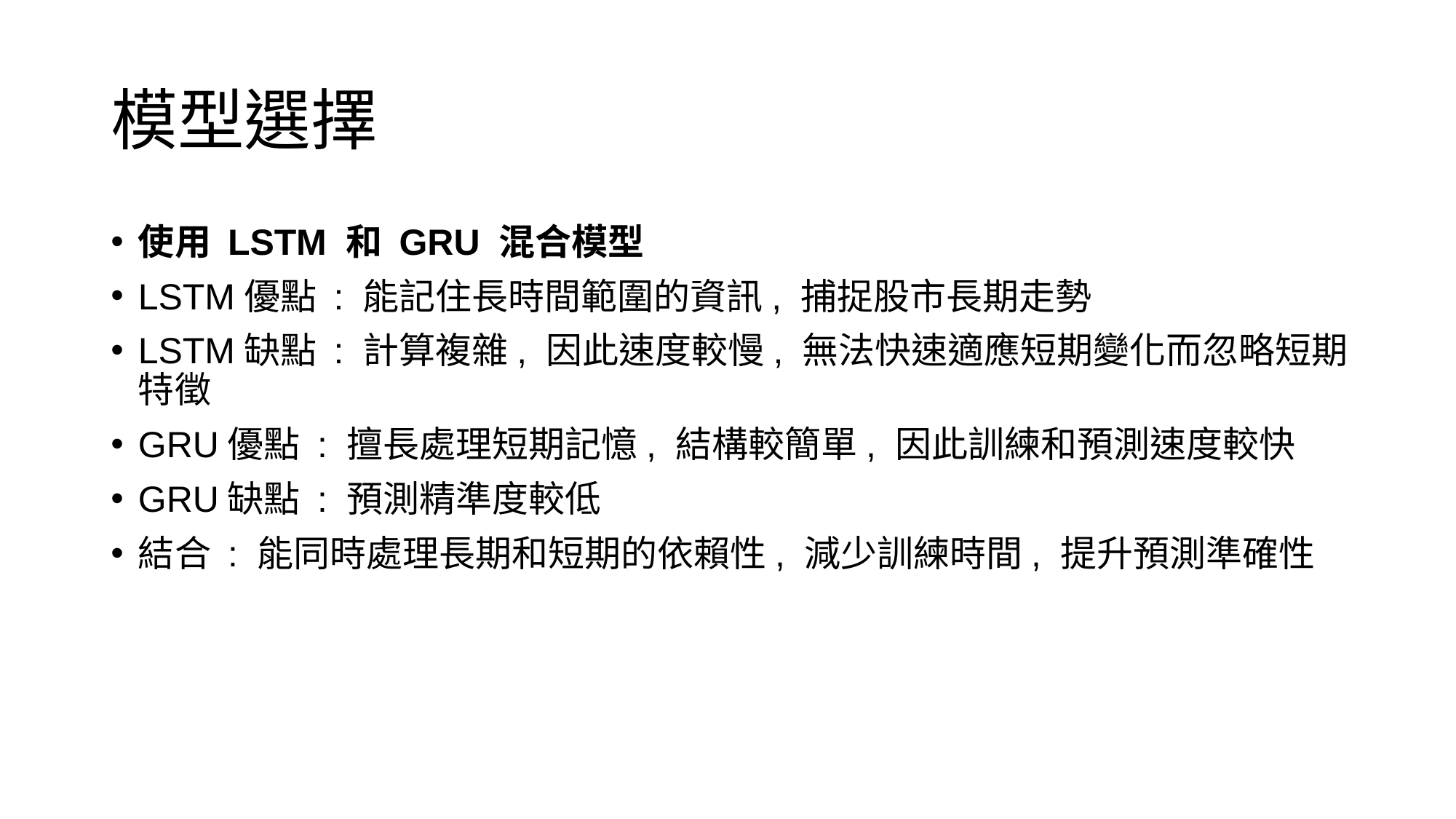

# 模型選擇
使用 LSTM 和 GRU 混合模型
LSTM優點 : 能記住長時間範圍的資訊, 捕捉股市長期走勢
LSTM缺點 : 計算複雜, 因此速度較慢, 無法快速適應短期變化而忽略短期特徵
GRU優點 : 擅長處理短期記憶, 結構較簡單, 因此訓練和預測速度較快
GRU缺點 : 預測精準度較低
結合 : 能同時處理長期和短期的依賴性, 減少訓練時間, 提升預測準確性